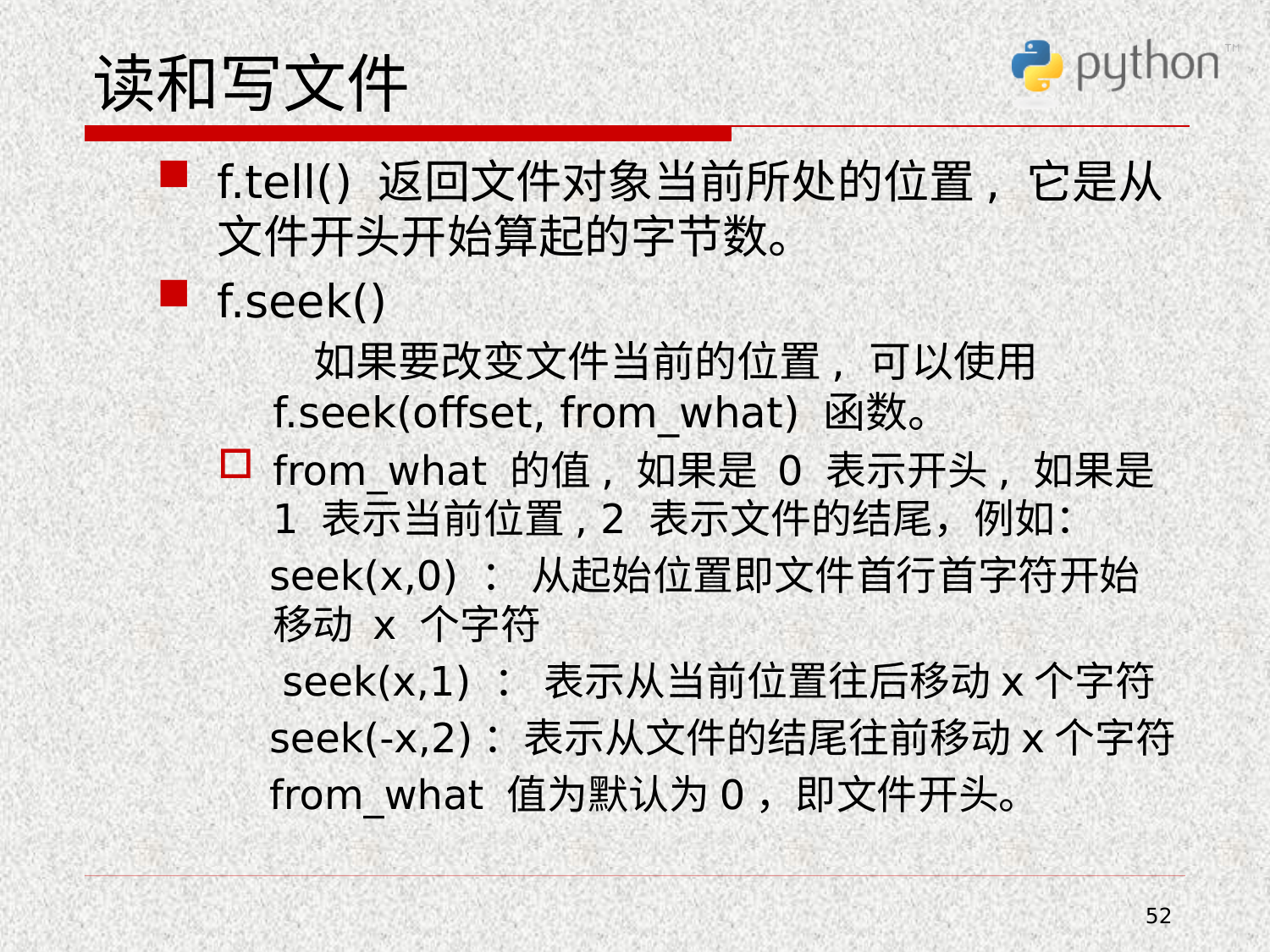

# 读和写文件
f.tell() 返回文件对象当前所处的位置, 它是从文件开头开始算起的字节数。
f.seek()
         如果要改变文件当前的位置, 可以使用f.seek(offset, from_what) 函数。
from_what 的值, 如果是 0 表示开头, 如果是 1 表示当前位置, 2 表示文件的结尾，例如：
    seek(x,0) ： 从起始位置即文件首行首字符开始移动 x 个字符
     seek(x,1) ： 表示从当前位置往后移动x个字符
    seek(-x,2)：表示从文件的结尾往前移动x个字符
    from_what 值为默认为0，即文件开头。

52